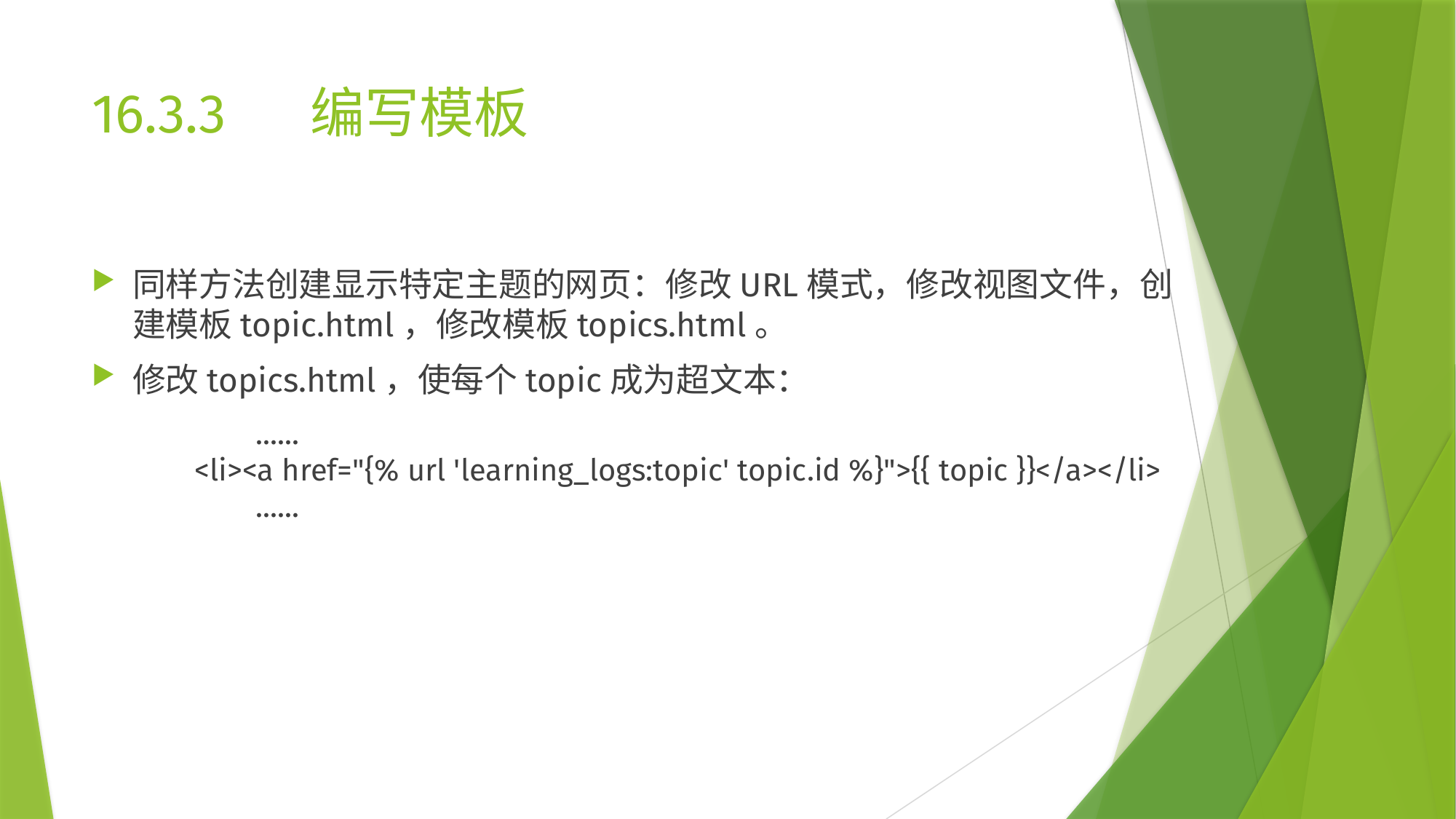

# 16.3.3	编写模板
同样方法创建显示特定主题的网页：修改URL模式，修改视图文件，创建模板topic.html，修改模板topics.html。
修改topics.html，使每个topic成为超文本：
	......
      <li><a href="{% url 'learning_logs:topic' topic.id %}">{{ topic }}</a></li>
	......